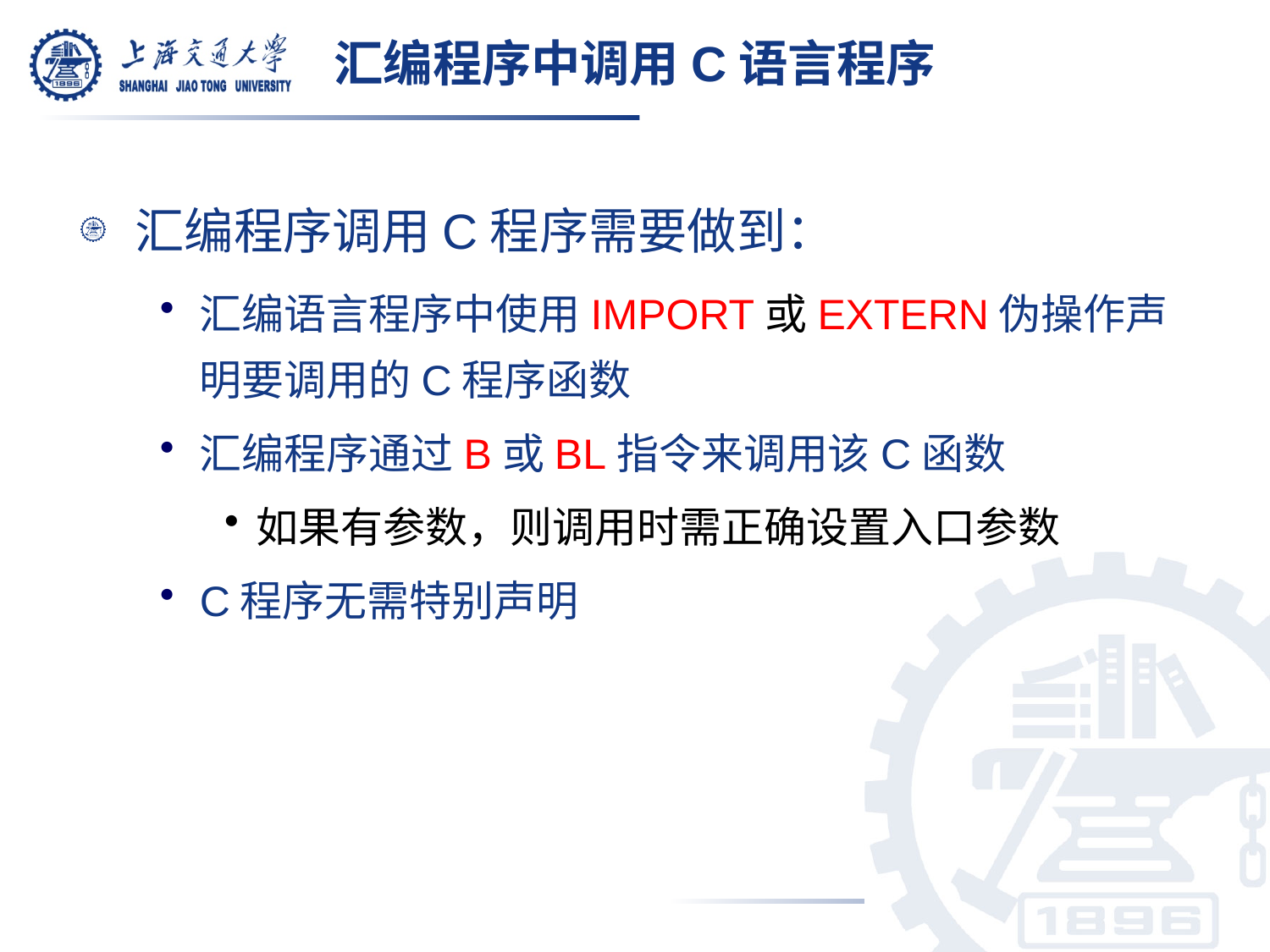

# 汇编程序中调用C语言程序
汇编程序调用C程序需要做到：
汇编语言程序中使用IMPORT或EXTERN伪操作声明要调用的C程序函数
汇编程序通过B或BL指令来调用该C函数
如果有参数，则调用时需正确设置入口参数
C程序无需特别声明